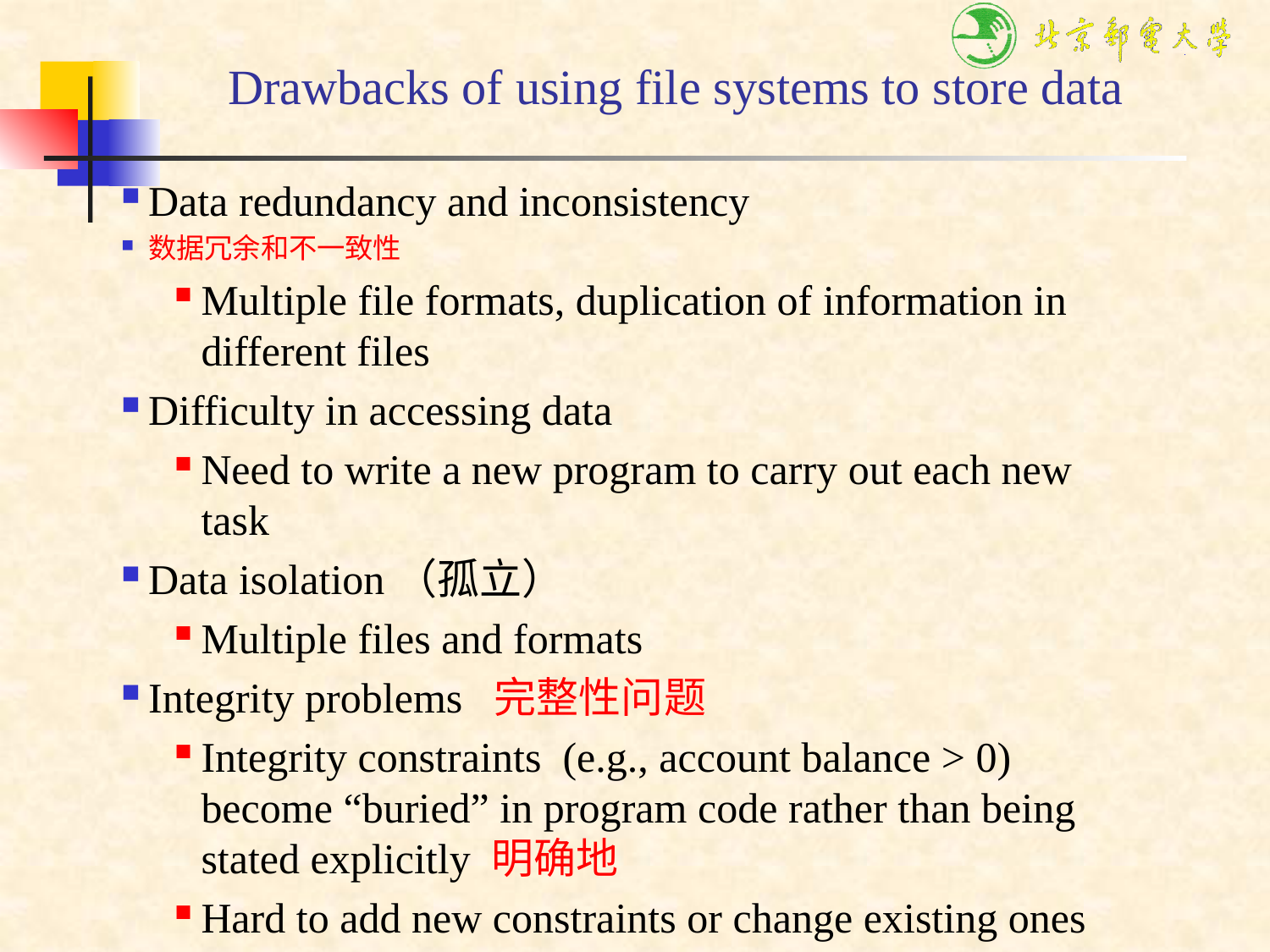

# Drawbacks of using file systems to store data

Data redundancy and inconsistency
数据冗余和不一致性
Multiple file formats, duplication of information in different files
Difficulty in accessing data
Need to write a new program to carry out each new task
Data isolation（孤立）
Multiple files and formats
Integrity problems  完整性问题
Integrity constraints  (e.g., account balance > 0) become “buried” in program code rather than being stated explicitly 明确地
Hard to add new constraints or change existing ones
29